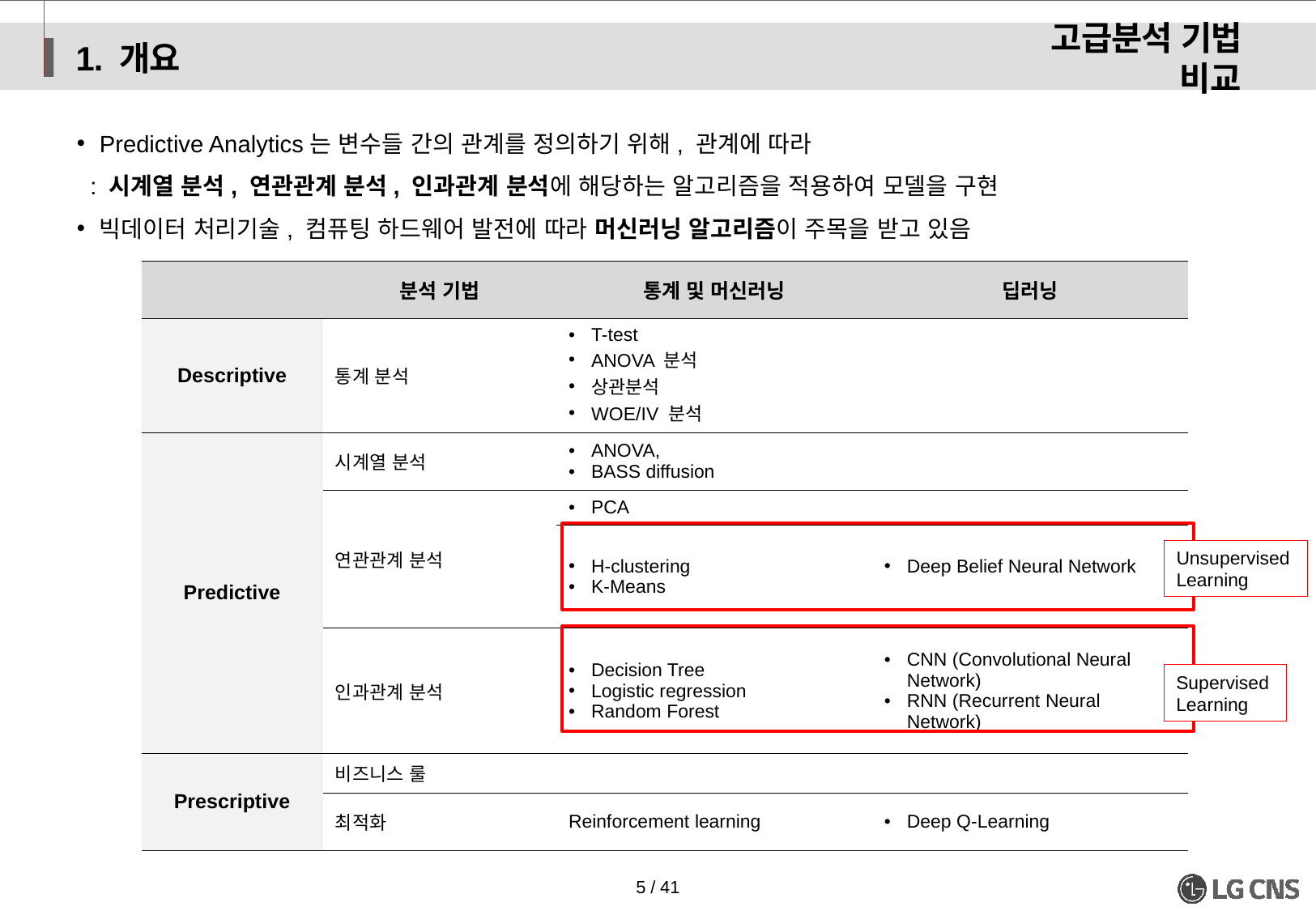

1. 개요
고급분석 기법 비교
Predictive Analytics는 변수들 간의 관계를 정의하기 위해, 관계에 따라
  : 시계열 분석, 연관관계 분석, 인과관계 분석에 해당하는 알고리즘을 적용하여 모델을 구현
빅데이터 처리기술, 컴퓨팅 하드웨어 발전에 따라 머신러닝 알고리즘이 주목을 받고 있음
|  | 분석 기법 | 통계 및 머신러닝 | 딥러닝 |
| --- | --- | --- | --- |
| Descriptive | 통계 분석 | T-test ANOVA 분석 상관분석 WOE/IV 분석 |  |
| Predictive | 시계열 분석 | ANOVA, BASS diffusion |  |
|  | 연관관계 분석 | PCA |  |
|  |  | H-clustering K-Means | Deep Belief Neural Network |
|  | 인과관계 분석 | Decision Tree Logistic regression Random Forest | CNN (Convolutional Neural Network) RNN (Recurrent Neural Network) |
| Prescriptive | 비즈니스 룰 |  |  |
|  | 최적화 | Reinforcement learning | Deep Q-Learning |

Unsupervised
Learning

Supervised
Learning